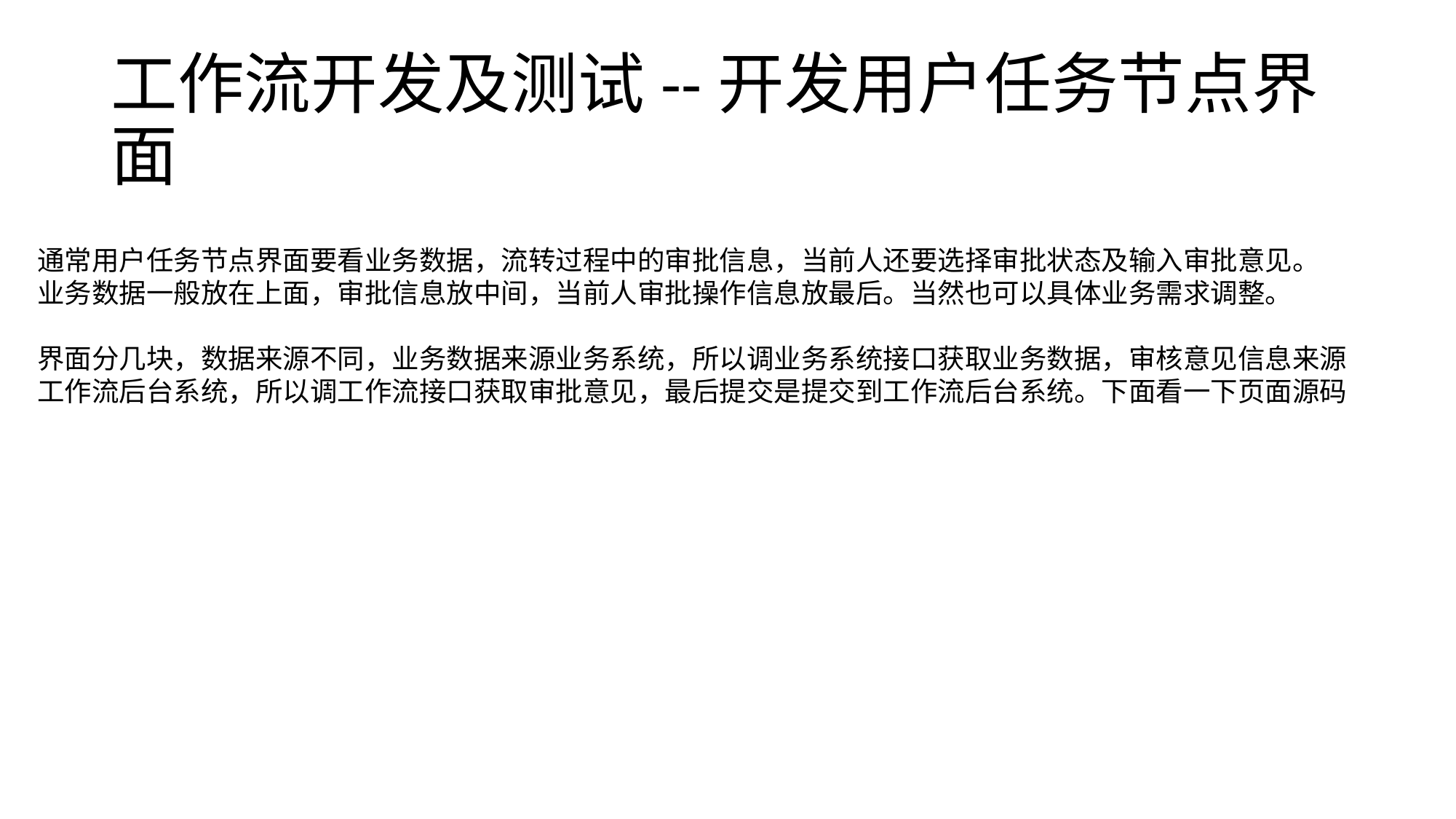

# 工作流开发及测试--开发用户任务节点界面
通常用户任务节点界面要看业务数据，流转过程中的审批信息，当前人还要选择审批状态及输入审批意见。
业务数据一般放在上面，审批信息放中间，当前人审批操作信息放最后。当然也可以具体业务需求调整。

界面分几块，数据来源不同，业务数据来源业务系统，所以调业务系统接口获取业务数据，审核意见信息来源工作流后台系统，所以调工作流接口获取审批意见，最后提交是提交到工作流后台系统。下面看一下页面源码